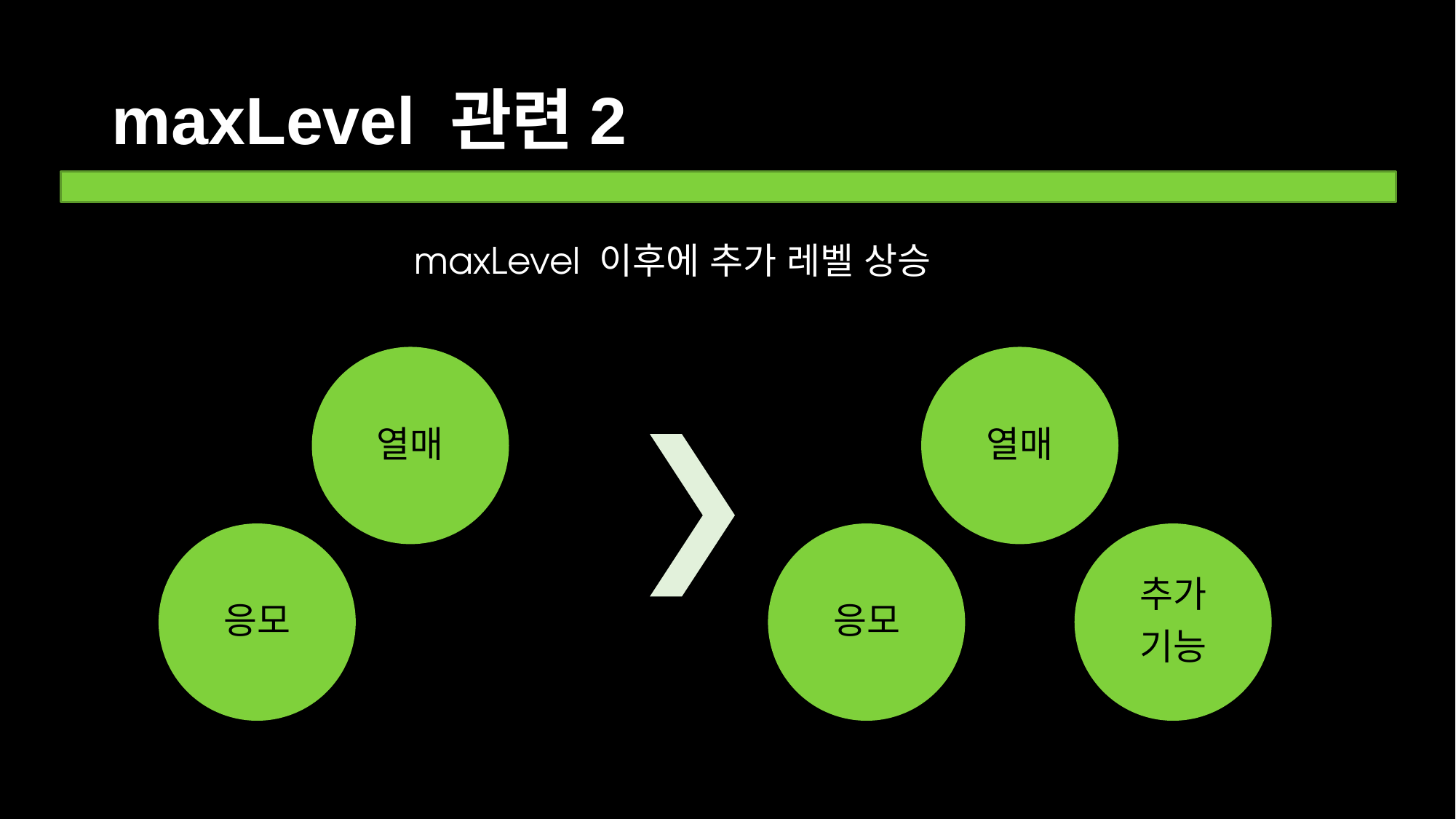

# maxLevel 관련2

maxLevel 이후에 추가 레벨 상승

열매

열매

응모

응모

추가
기능